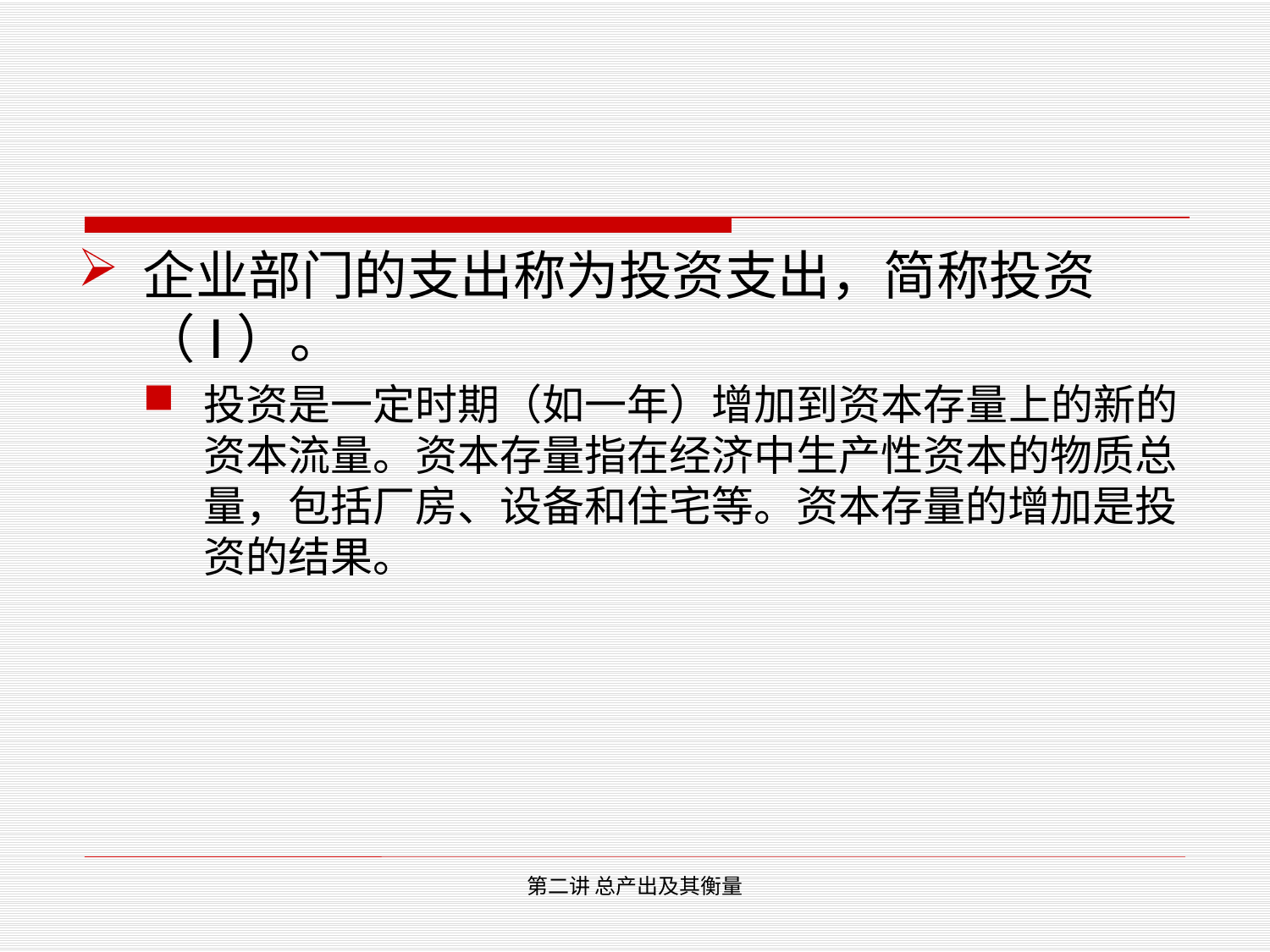

企业部门的支出称为投资支出，简称投资（I）。
投资是一定时期（如一年）增加到资本存量上的新的资本流量。资本存量指在经济中生产性资本的物质总量，包括厂房、设备和住宅等。资本存量的增加是投资的结果。
第二讲 总产出及其衡量